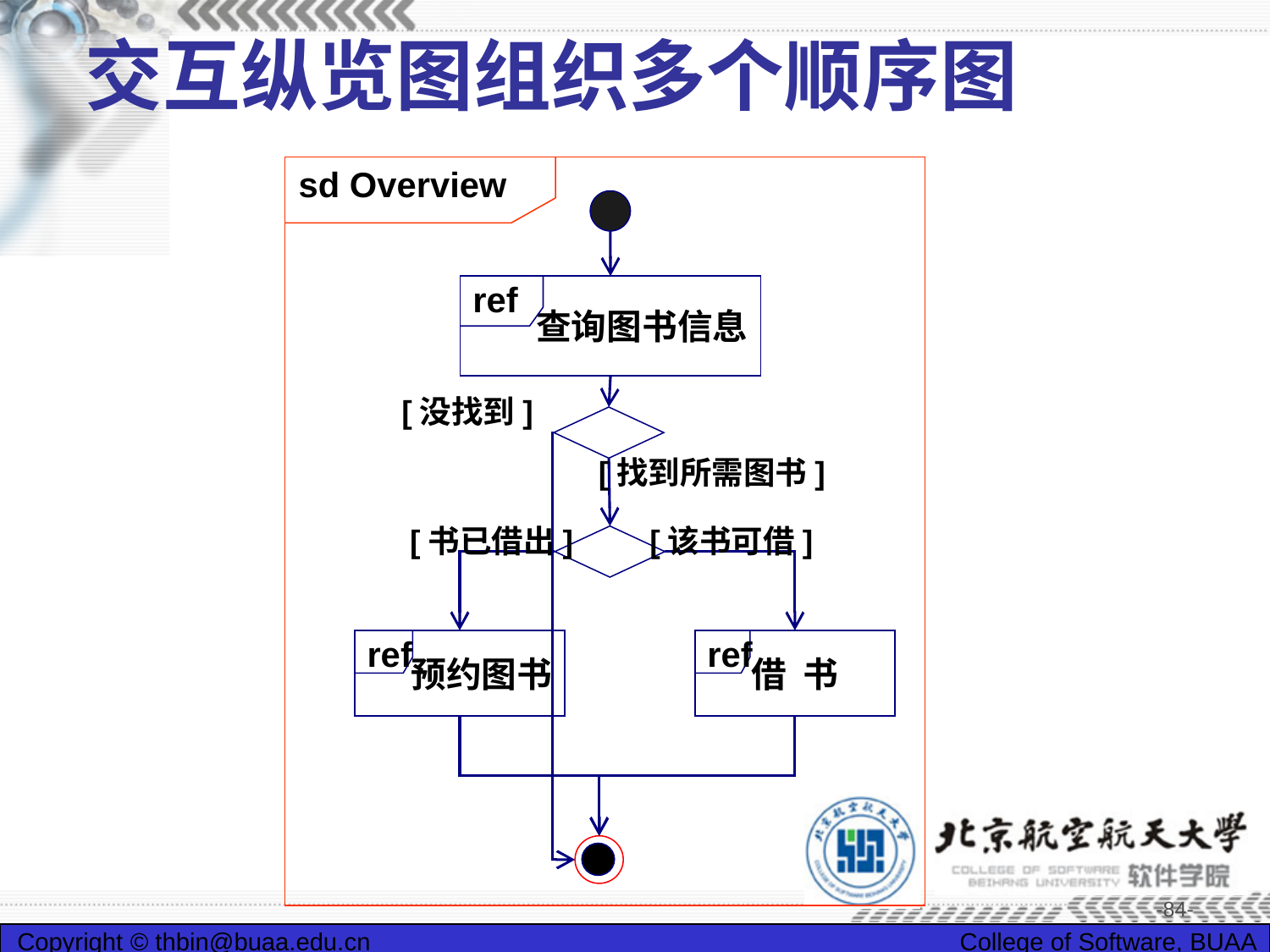

# 交互纵览图组织多个顺序图
sd Overview

ref

查询图书信息
[没找到]

[找到所需图书]
[书已借出]
[该书可借]

ref

预约图书
ref

借  书

-84-